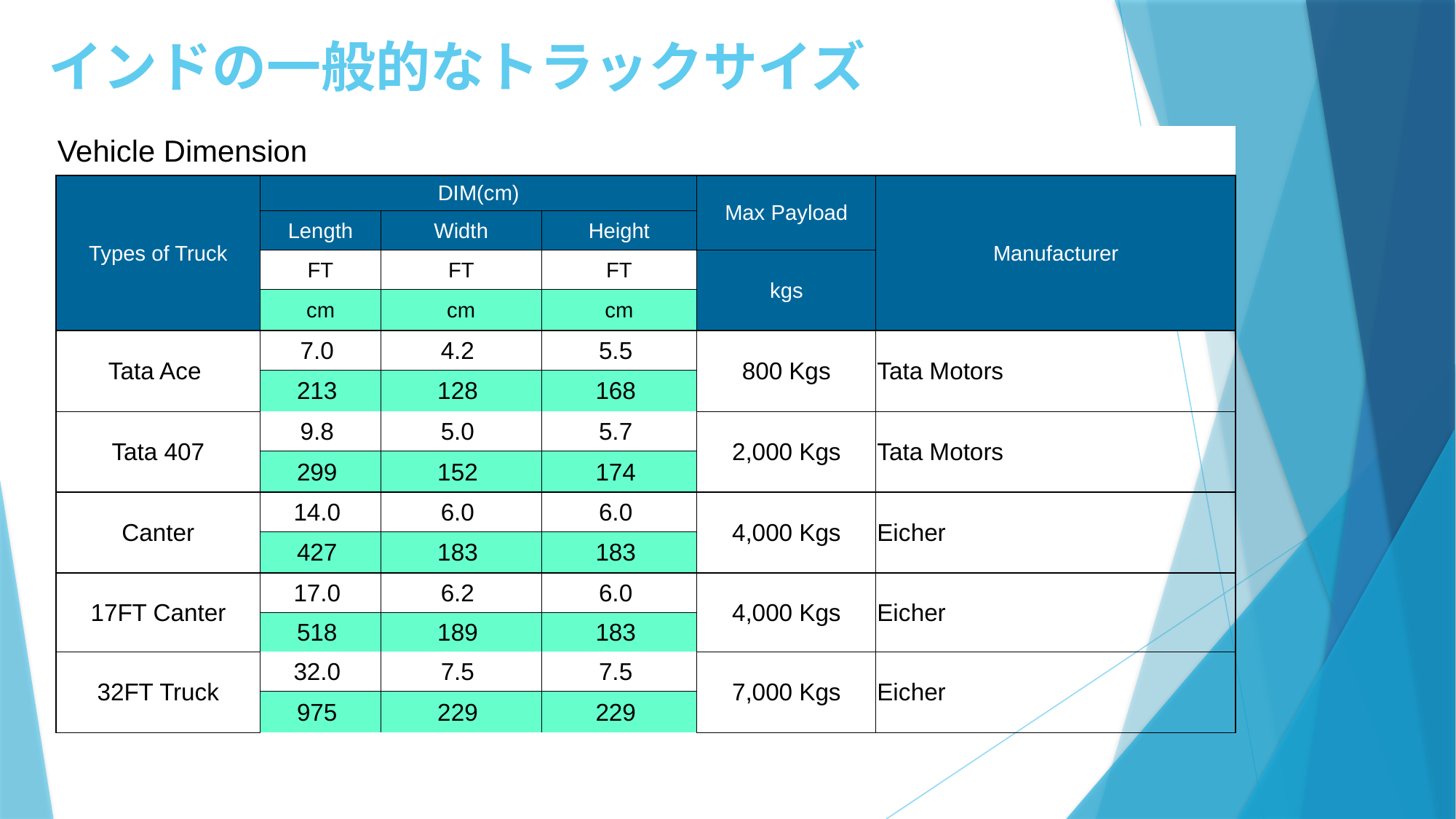

# インドの一般的なトラックサイズ
| Vehicle Dimension |  |  |  |  |  |
| --- | --- | --- | --- | --- | --- |
| Types of Truck | DIM(cm) |  |  | Max Payload | Manufacturer |
|  | Length | Width | Height |  |  |
|  | FT | FT | FT | kgs |  |
|  | cm | cm | cm |  |  |
| Tata Ace | 7.0 | 4.2 | 5.5 | 800 Kgs | Tata Motors |
|  | 213 | 128 | 168 |  |  |
| Tata 407 | 9.8 | 5.0 | 5.7 | 2,000 Kgs | Tata Motors |
|  | 299 | 152 | 174 |  |  |
| Canter | 14.0 | 6.0 | 6.0 | 4,000 Kgs | Eicher |
|  | 427 | 183 | 183 |  |  |
| 17FT Canter | 17.0 | 6.2 | 6.0 | 4,000 Kgs | Eicher |
|  | 518 | 189 | 183 |  |  |
| 32FT Truck | 32.0 | 7.5 | 7.5 | 7,000 Kgs | Eicher |
|  | 975 | 229 | 229 |  |  |